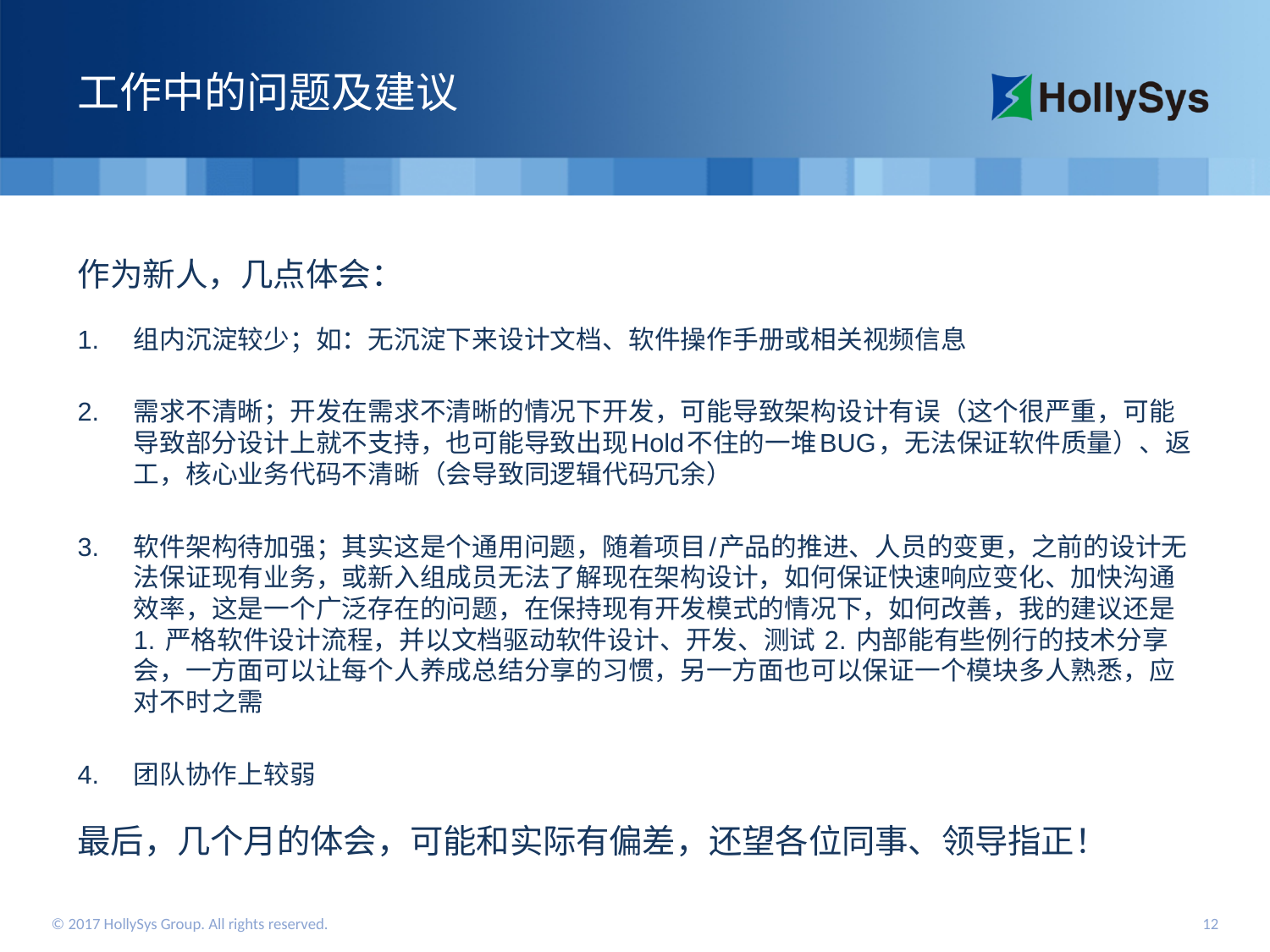

# 工作中的问题及建议
作为新人，几点体会：

组内沉淀较少；如：无沉淀下来设计文档、软件操作手册或相关视频信息

需求不清晰；开发在需求不清晰的情况下开发，可能导致架构设计有误（这个很严重，可能导致部分设计上就不支持，也可能导致出现Hold不住的一堆BUG，无法保证软件质量）、返工，核心业务代码不清晰（会导致同逻辑代码冗余）

软件架构待加强；其实这是个通用问题，随着项目/产品的推进、人员的变更，之前的设计无法保证现有业务，或新入组成员无法了解现在架构设计，如何保证快速响应变化、加快沟通效率，这是一个广泛存在的问题，在保持现有开发模式的情况下，如何改善，我的建议还是 1. 严格软件设计流程，并以文档驱动软件设计、开发、测试 2. 内部能有些例行的技术分享会，一方面可以让每个人养成总结分享的习惯，另一方面也可以保证一个模块多人熟悉，应对不时之需

团队协作上较弱

最后，几个月的体会，可能和实际有偏差，还望各位同事、领导指正！

© 2017 HollySys Group. All rights reserved.                                                                                                                                                                                                                                                   12